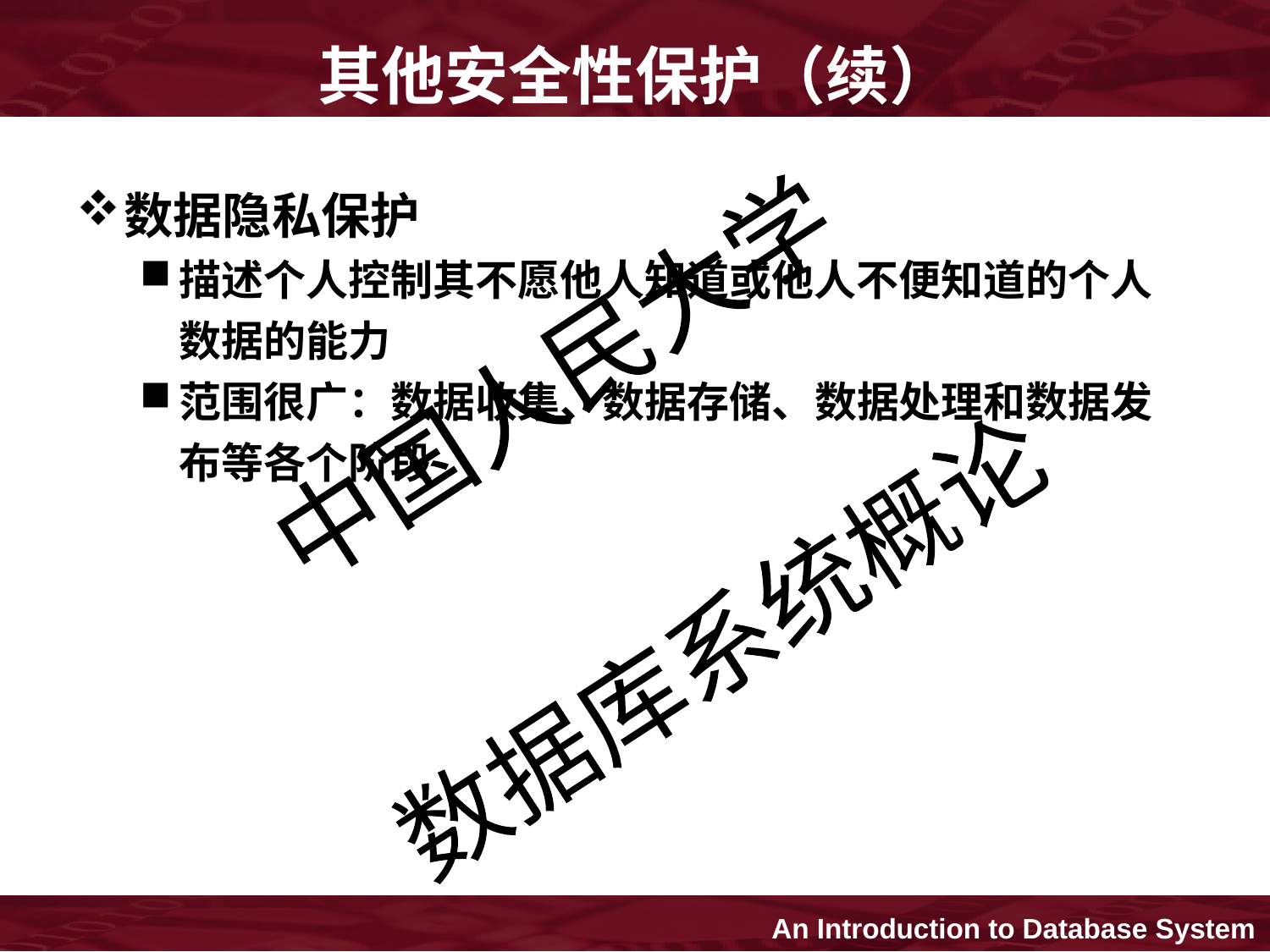

其他安全性保护（续）
数据隐私保护
描述个人控制其不愿他人知道或他人不便知道的个人数据的能力
范围很广：数据收集、数据存储、数据处理和数据发布等各个阶段